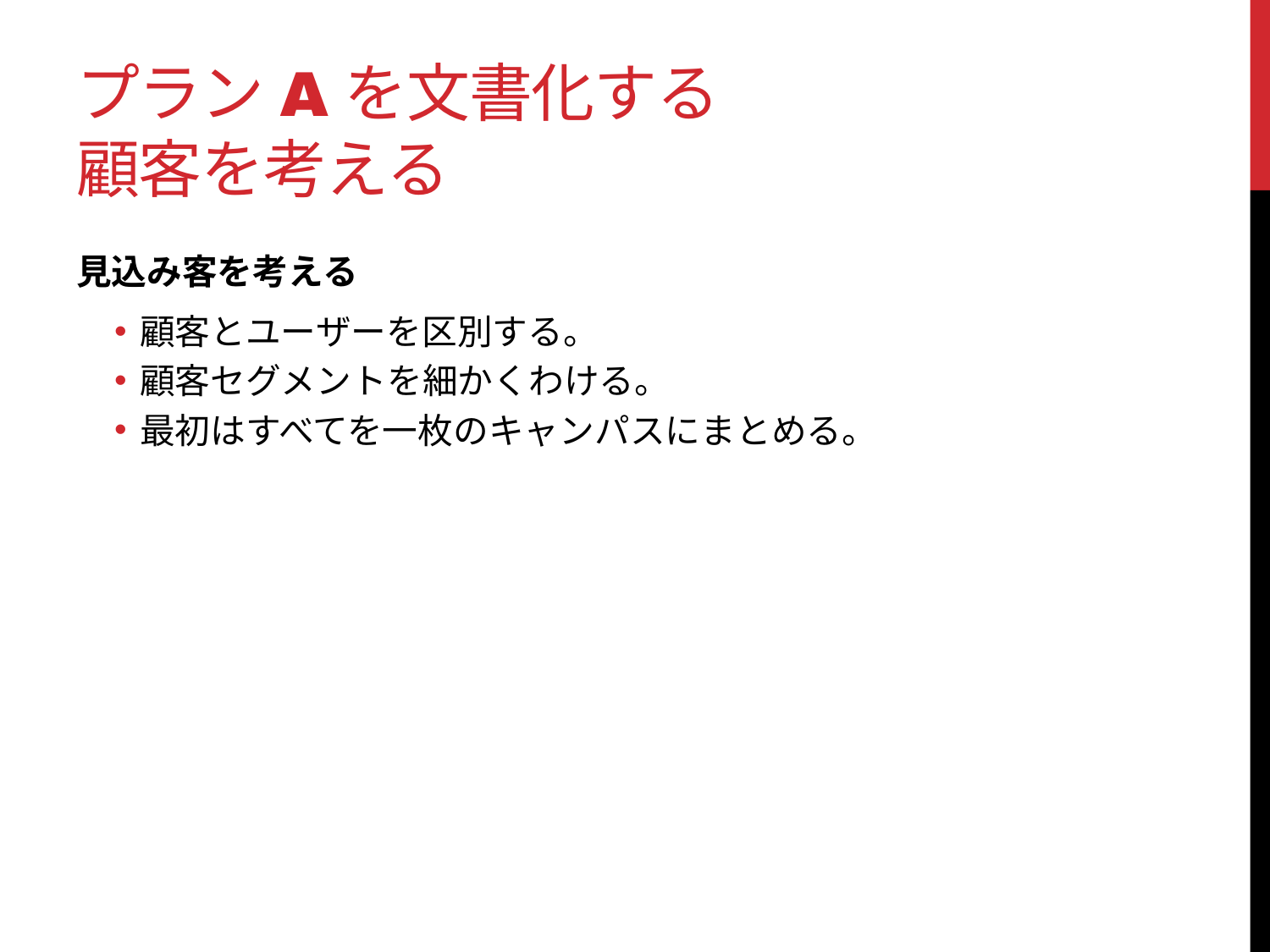

# プランAを文書化する 顧客を考える
見込み客を考える
顧客とユーザーを区別する。
顧客セグメントを細かくわける。
最初はすべてを一枚のキャンパスにまとめる。